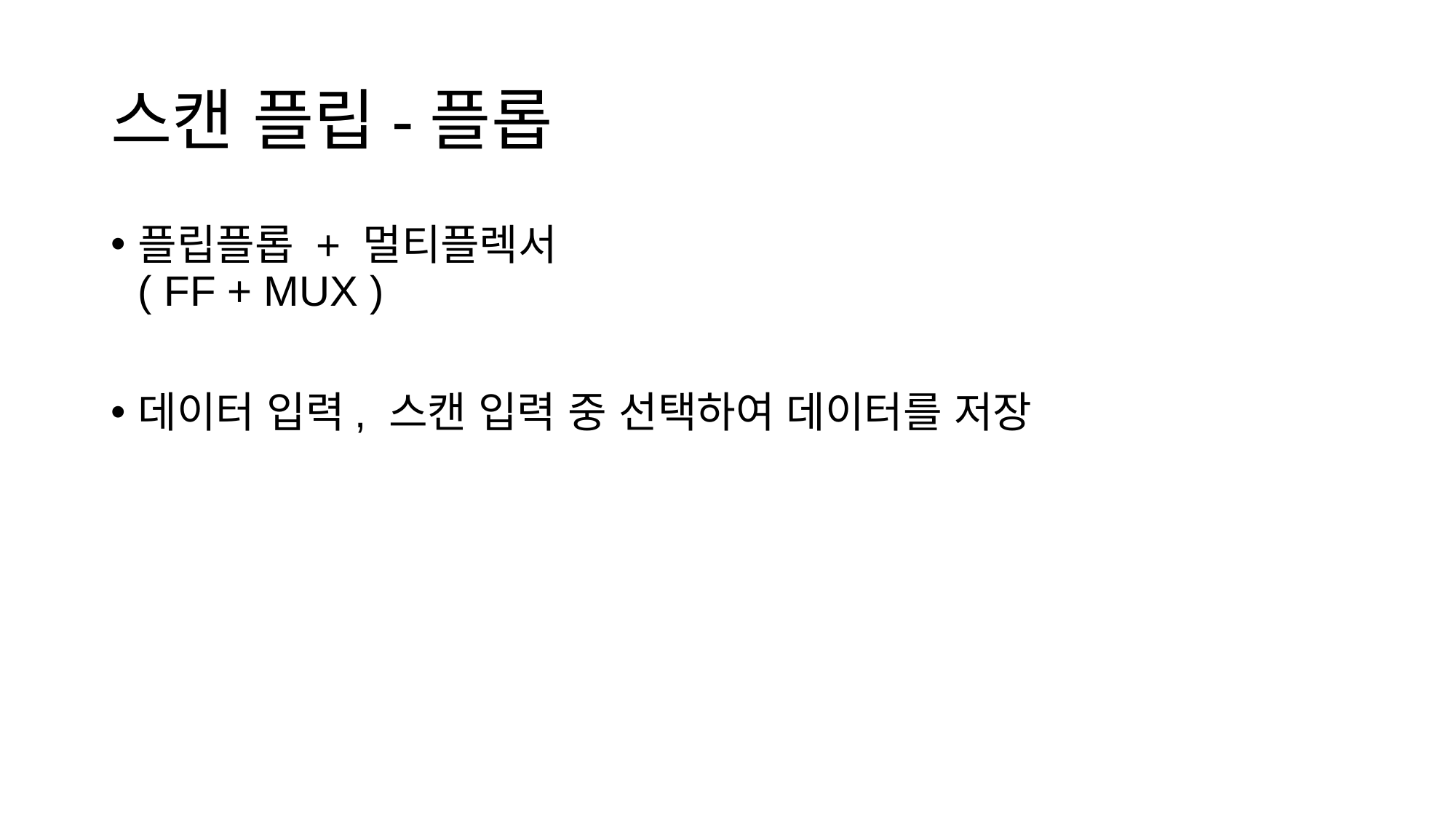

# 스캔 플립-플롭
플립플롭 + 멀티플렉서
( FF + MUX )

데이터 입력, 스캔 입력 중 선택하여 데이터를 저장